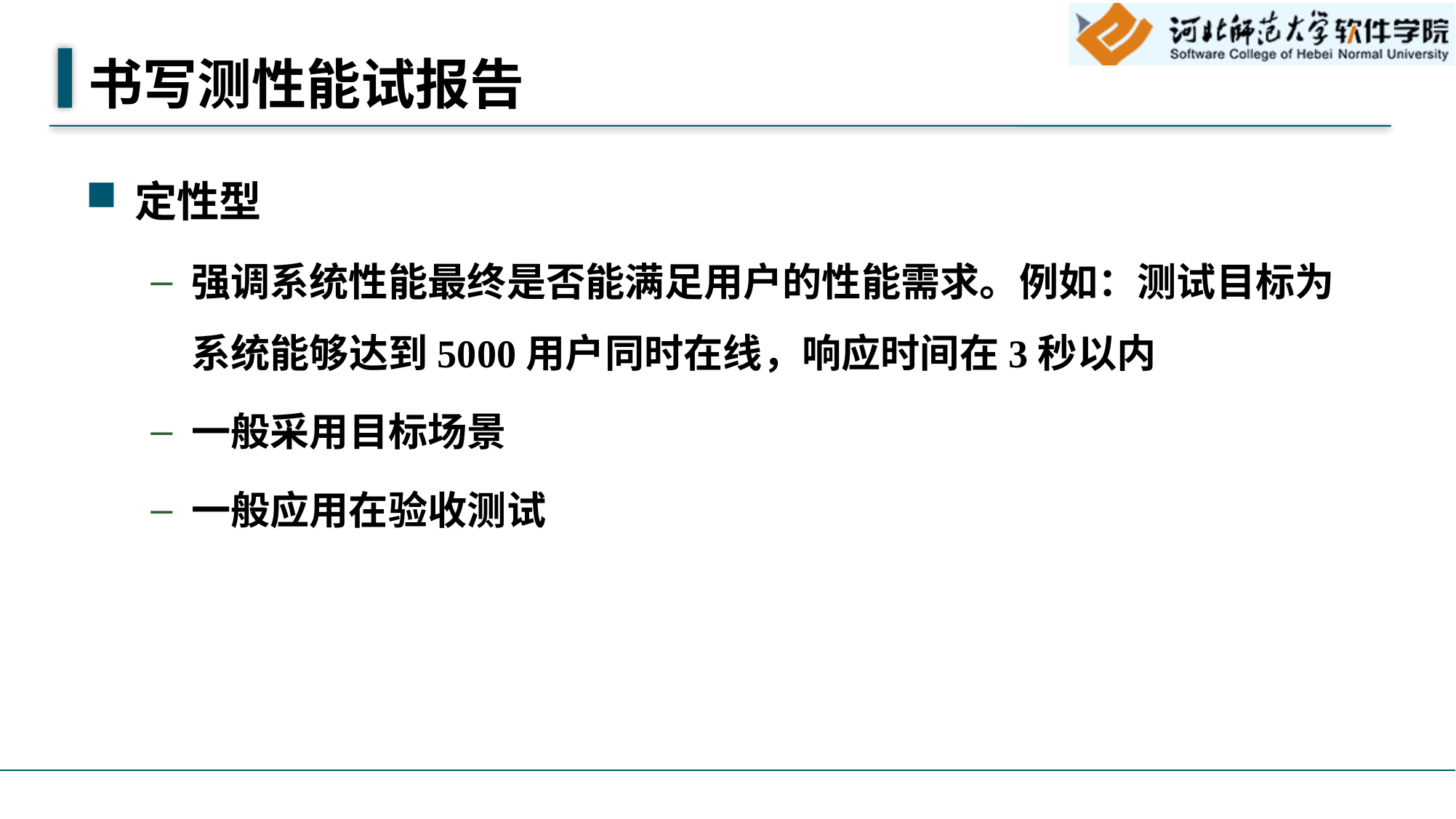

# 书写测性能试报告
定性型
强调系统性能最终是否能满足用户的性能需求。例如：测试目标为系统能够达到5000用户同时在线，响应时间在3秒以内
一般采用目标场景
一般应用在验收测试